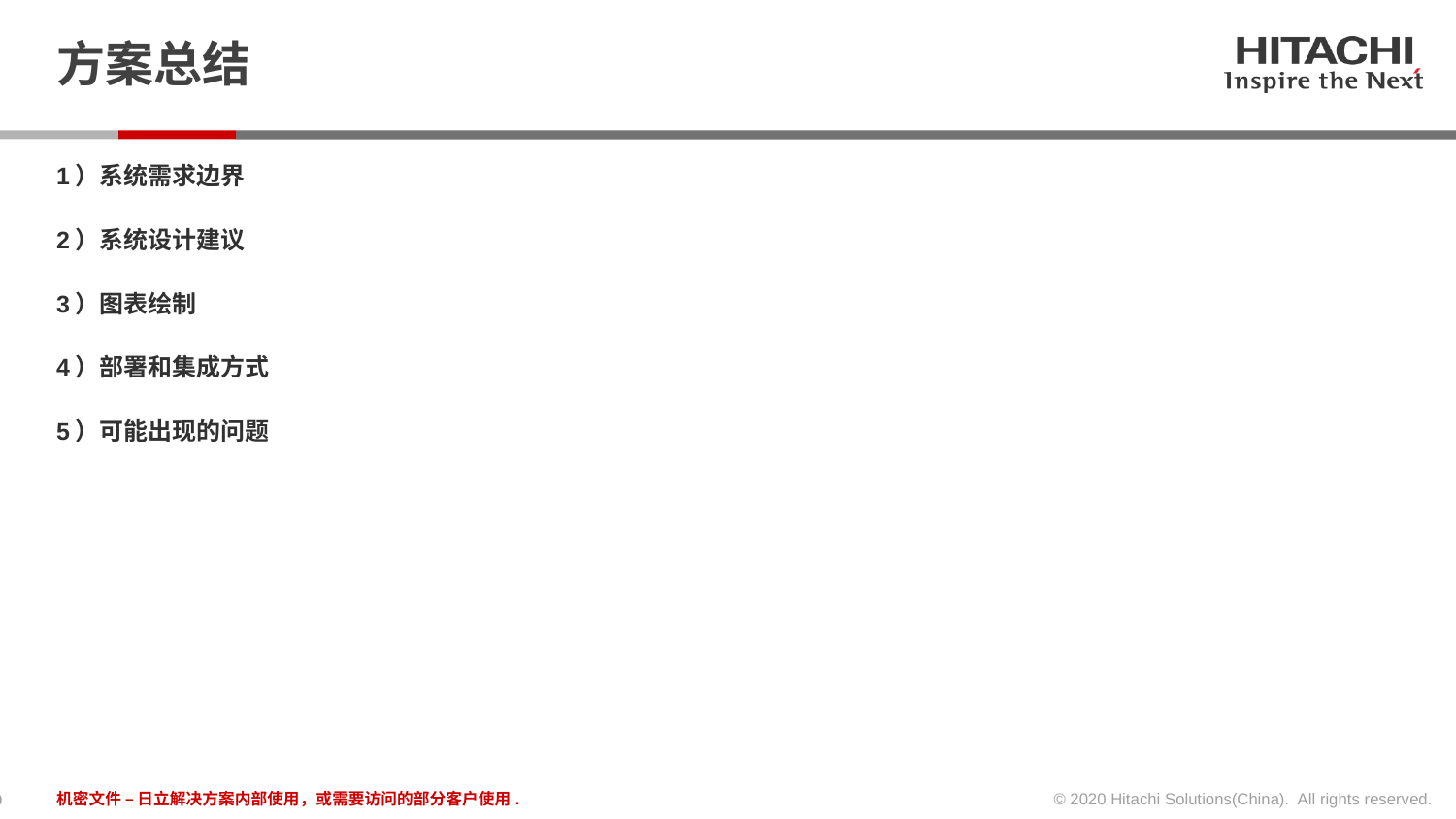

# 方案总结
1）系统需求边界

2）系统设计建议

3）图表绘制

4）部署和集成方式

5）可能出现的问题